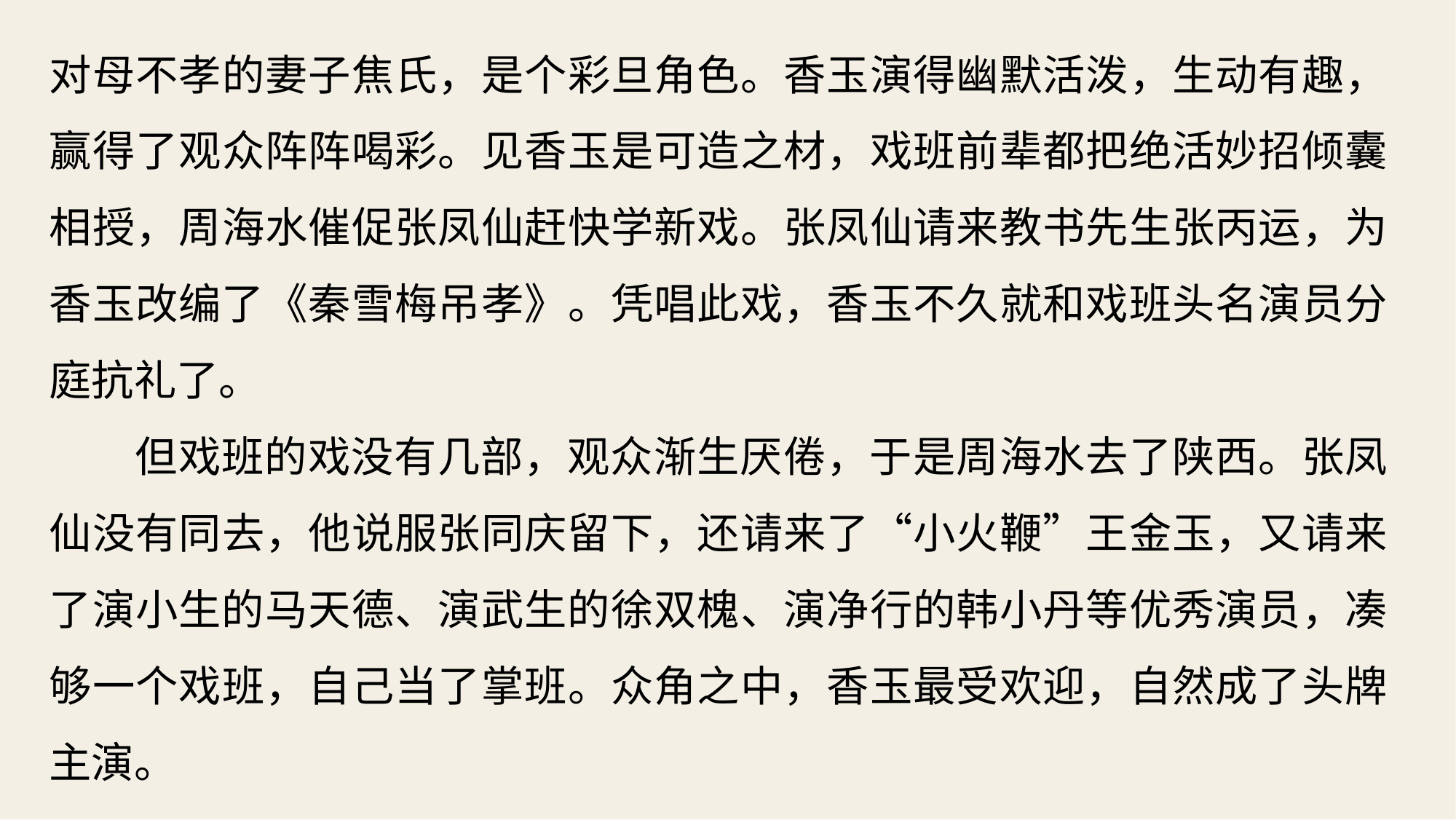

对母不孝的妻子焦氏，是个彩旦角色。香玉演得幽默活泼，生动有趣，赢得了观众阵阵喝彩。见香玉是可造之材，戏班前辈都把绝活妙招倾囊相授，周海水催促张凤仙赶快学新戏。张凤仙请来教书先生张丙运，为香玉改编了《秦雪梅吊孝》。凭唱此戏，香玉不久就和戏班头名演员分庭抗礼了。
但戏班的戏没有几部，观众渐生厌倦，于是周海水去了陕西。张凤仙没有同去，他说服张同庆留下，还请来了“小火鞭”王金玉，又请来了演小生的马天德、演武生的徐双槐、演净行的韩小丹等优秀演员，凑够一个戏班，自己当了掌班。众角之中，香玉最受欢迎，自然成了头牌主演。